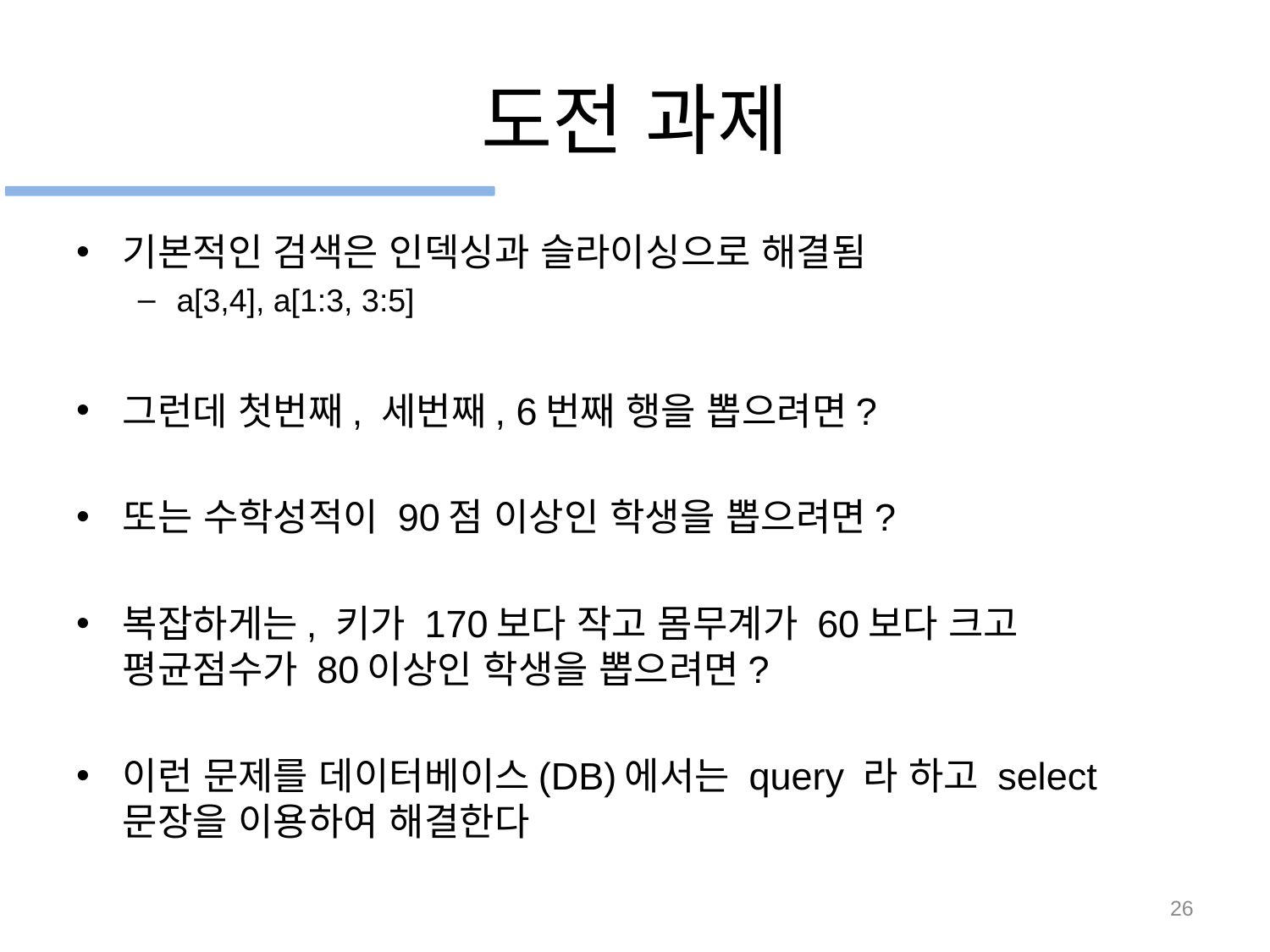

# 도전 과제

기본적인 검색은 인덱싱과 슬라이싱으로 해결됨
a[3,4], a[1:3, 3:5]

그런데 첫번째, 세번째, 6번째 행을 뽑으려면?

또는 수학성적이 90점 이상인 학생을 뽑으려면?

복잡하게는, 키가 170보다 작고 몸무계가 60보다 크고 평균점수가 80이상인 학생을 뽑으려면?

이런 문제를 데이터베이스(DB)에서는 query 라 하고 select 문장을 이용하여 해결한다
26